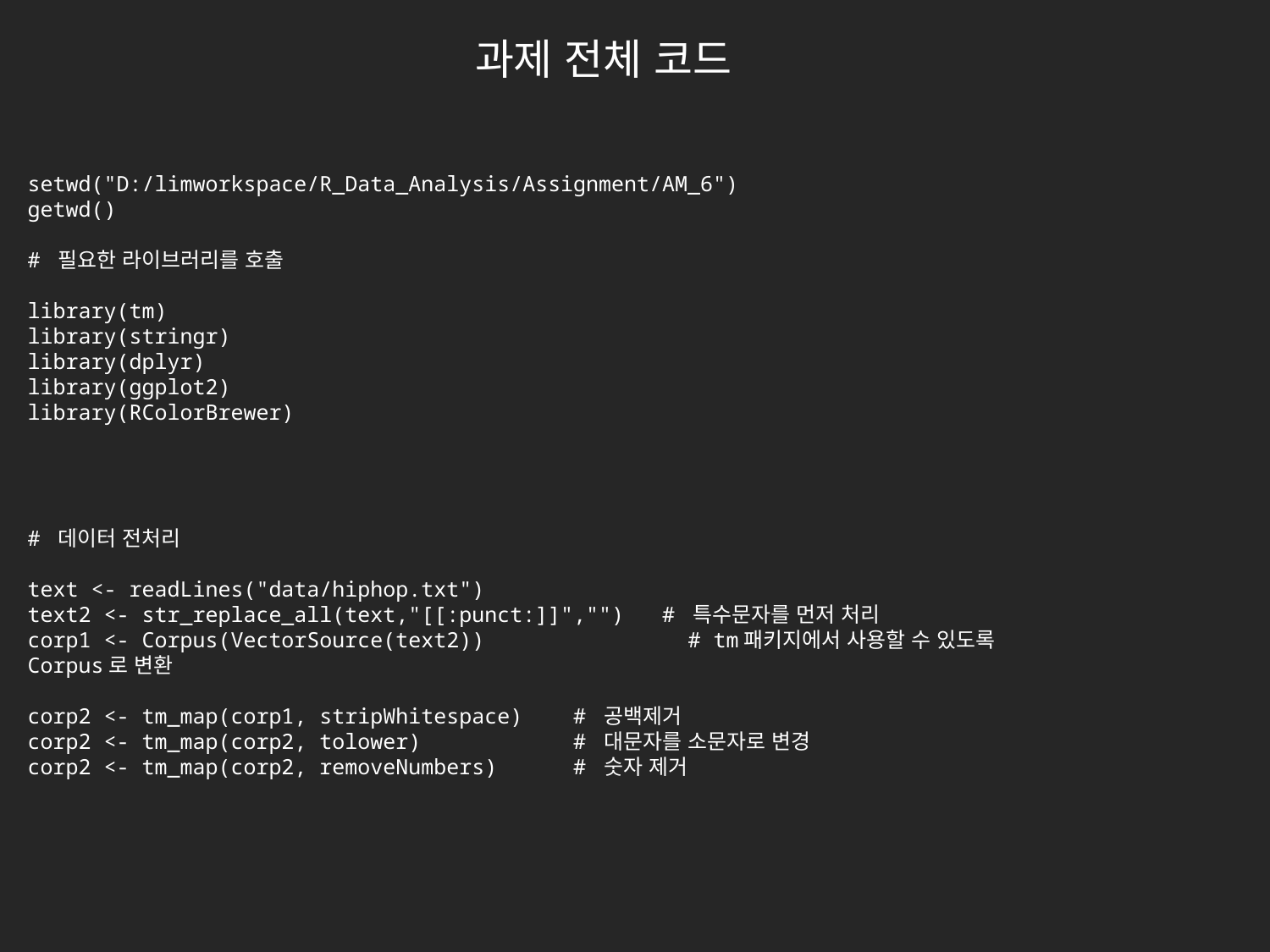

과제 전체 코드
# setwd("D:/limworkspace/R_Data_Analysis/Assignment/AM_6") getwd() # 필요한 라이브러리를 호출 library(tm) library(stringr) library(dplyr) library(ggplot2) library(RColorBrewer) # 데이터 전처리 text <- readLines("data/hiphop.txt") text2 <- str_replace_all(text,"[[:punct:]]","")   # 특수문자를 먼저 처리 corp1 <- Corpus(VectorSource(text2))       	  # tm패키지에서 사용할 수 있도록 Corpus로 변환 corp2 <- tm_map(corp1, stripWhitespace)    # 공백제거 corp2 <- tm_map(corp2, tolower)            # 대문자를 소문자로 변경 corp2 <- tm_map(corp2, removeNumbers)      # 숫자 제거